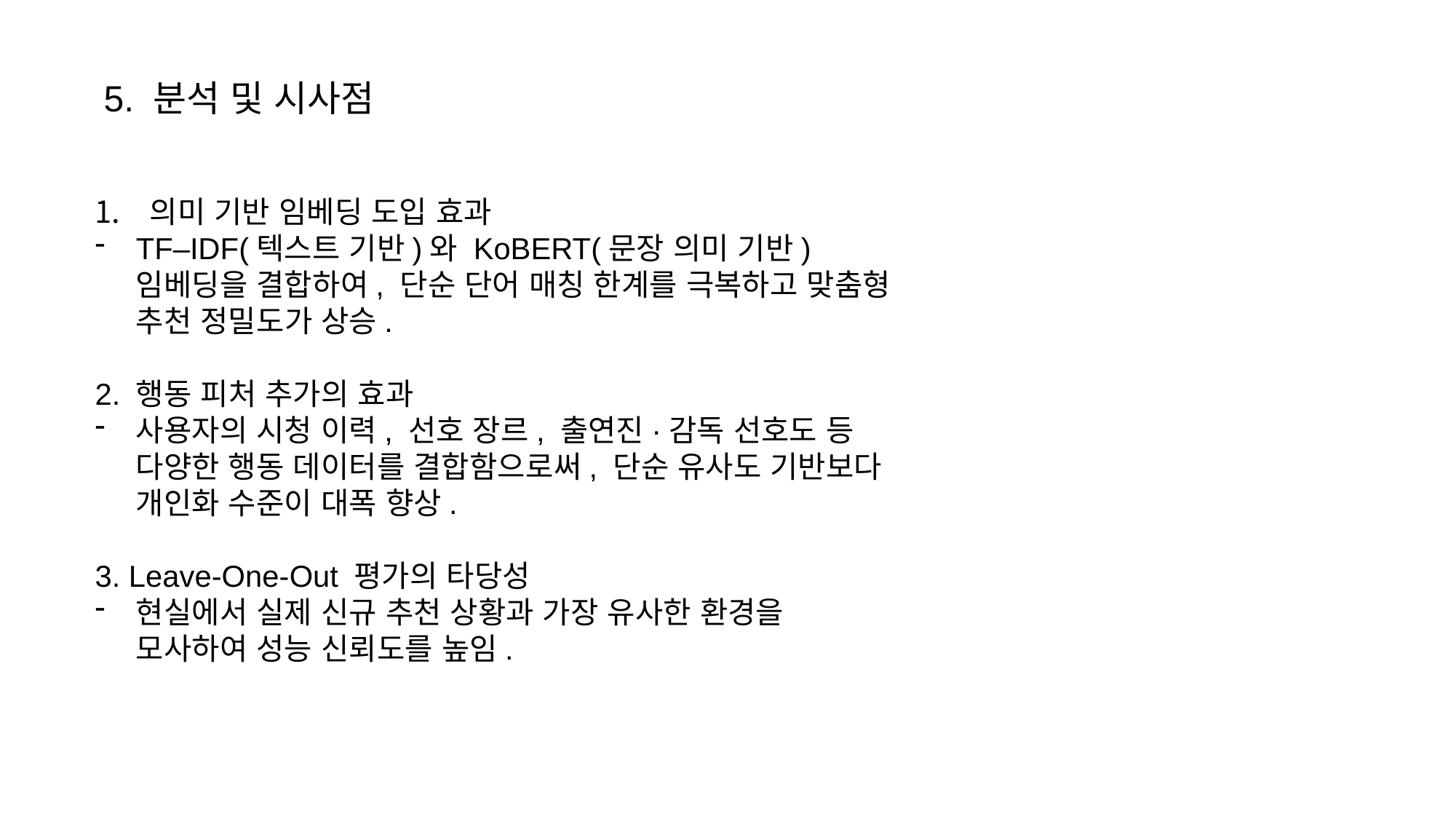

5. 분석 및 시사점
의미 기반 임베딩 도입 효과
TF–IDF(텍스트 기반)와 KoBERT(문장 의미 기반) 임베딩을 결합하여, 단순 단어 매칭 한계를 극복하고 맞춤형 추천 정밀도가 상승.

2. 행동 피처 추가의 효과
사용자의 시청 이력, 선호 장르, 출연진·감독 선호도 등 다양한 행동 데이터를 결합함으로써, 단순 유사도 기반보다 개인화 수준이 대폭 향상.

3. Leave-One-Out 평가의 타당성
현실에서 실제 신규 추천 상황과 가장 유사한 환경을 모사하여 성능 신뢰도를 높임.